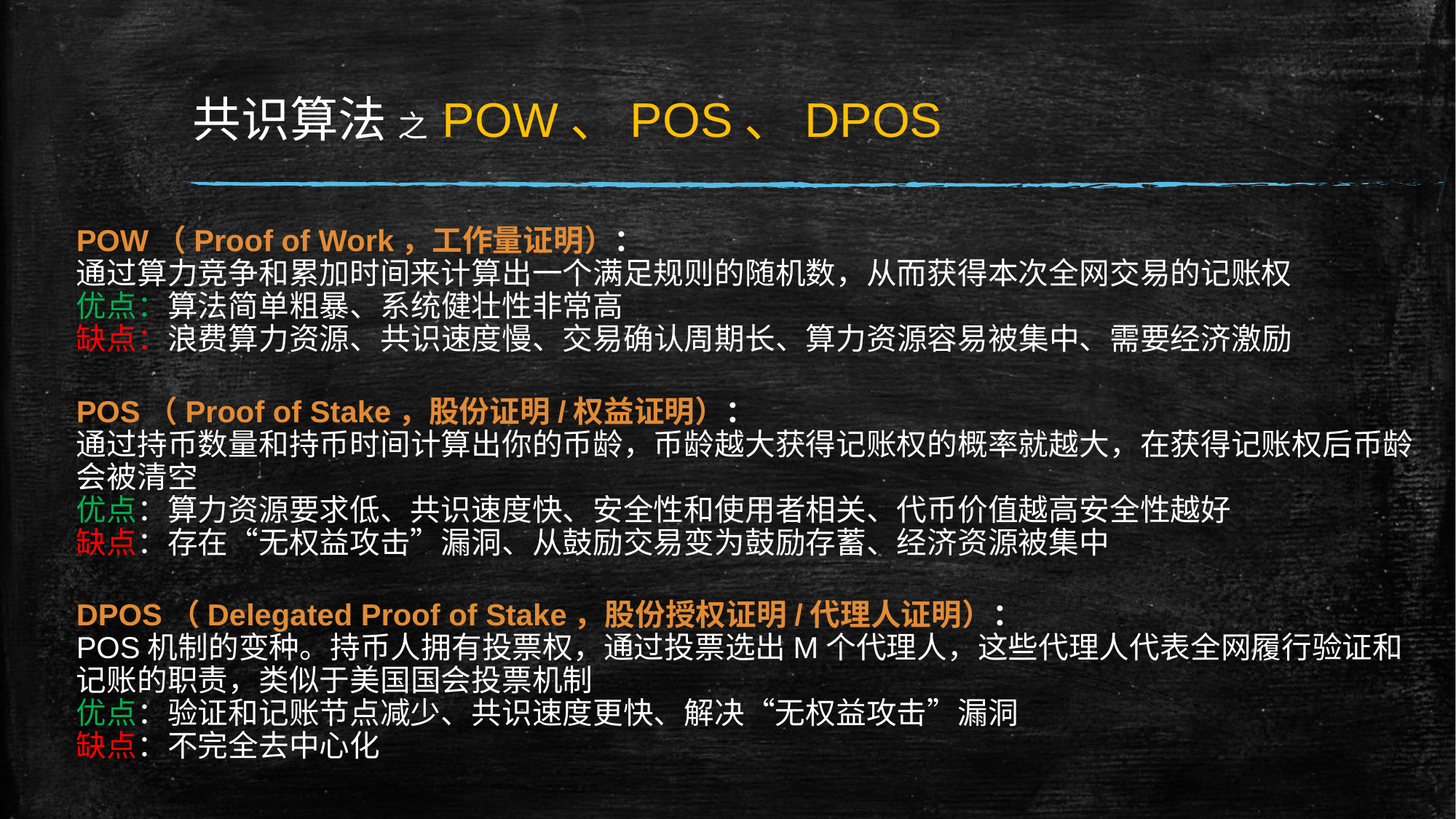

# 共识算法 之 POW、POS、DPOS
POW（Proof of Work，工作量证明）：
通过算力竞争和累加时间来计算出一个满足规则的随机数，从而获得本次全网交易的记账权
优点：算法简单粗暴、系统健壮性非常高
缺点：浪费算力资源、共识速度慢、交易确认周期长、算力资源容易被集中、需要经济激励
POS（Proof of Stake，股份证明/权益证明）：
通过持币数量和持币时间计算出你的币龄，币龄越大获得记账权的概率就越大，在获得记账权后币龄会被清空
优点：算力资源要求低、共识速度快、安全性和使用者相关、代币价值越高安全性越好
缺点：存在“无权益攻击”漏洞、从鼓励交易变为鼓励存蓄、经济资源被集中
DPOS（Delegated Proof of Stake，股份授权证明/代理人证明）：
POS机制的变种。持币人拥有投票权，通过投票选出M个代理人，这些代理人代表全网履行验证和记账的职责，类似于美国国会投票机制
优点：验证和记账节点减少、共识速度更快、解决“无权益攻击”漏洞
缺点：不完全去中心化